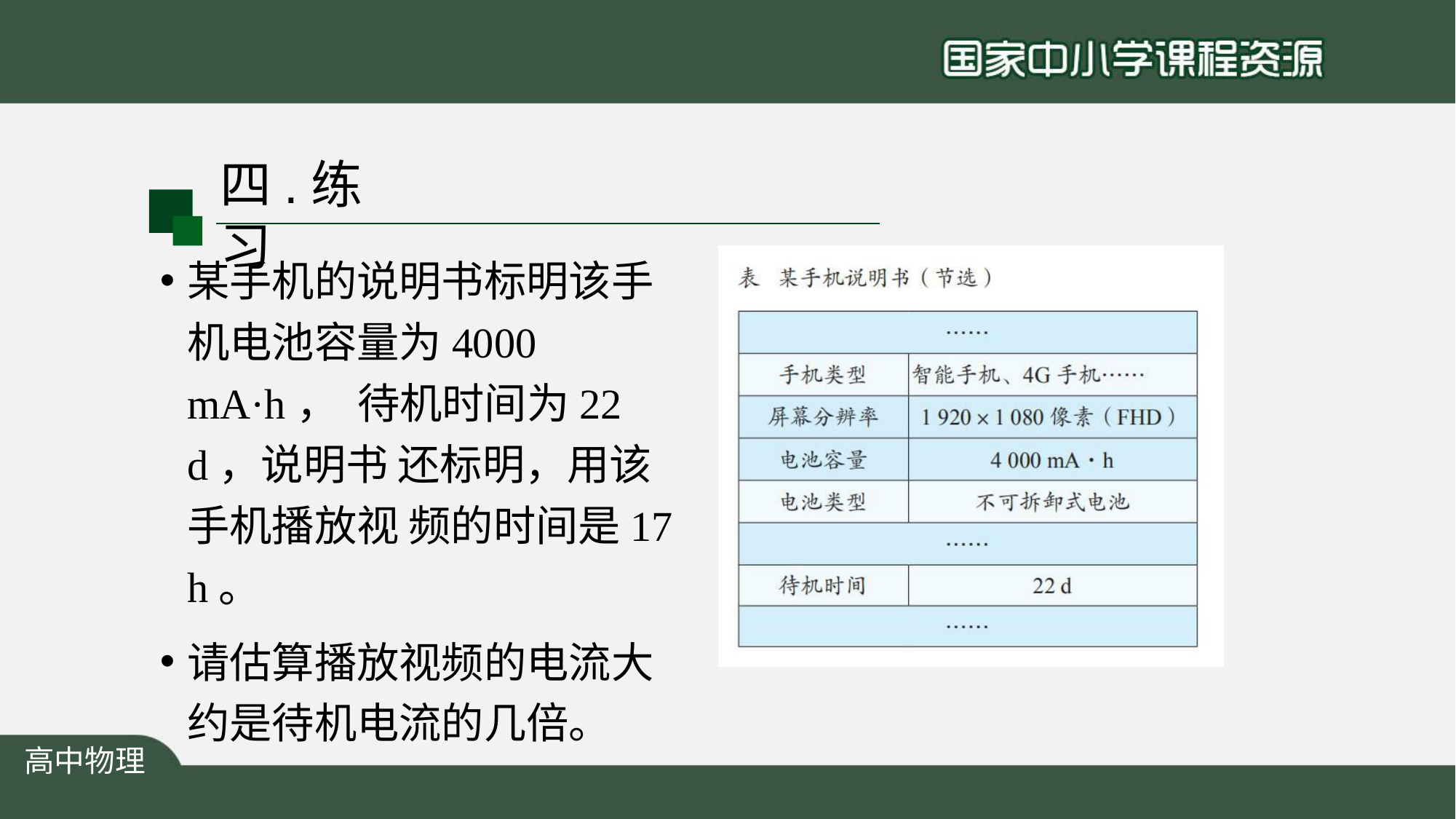

# 四.练习

某手机的说明书标明该手 机电池容量为4000 mA·h，  待机时间为22 d，说明书 还标明，用该手机播放视 频的时间是17 h。
请估算播放视频的电流大 约是待机电流的几倍。

高中物理